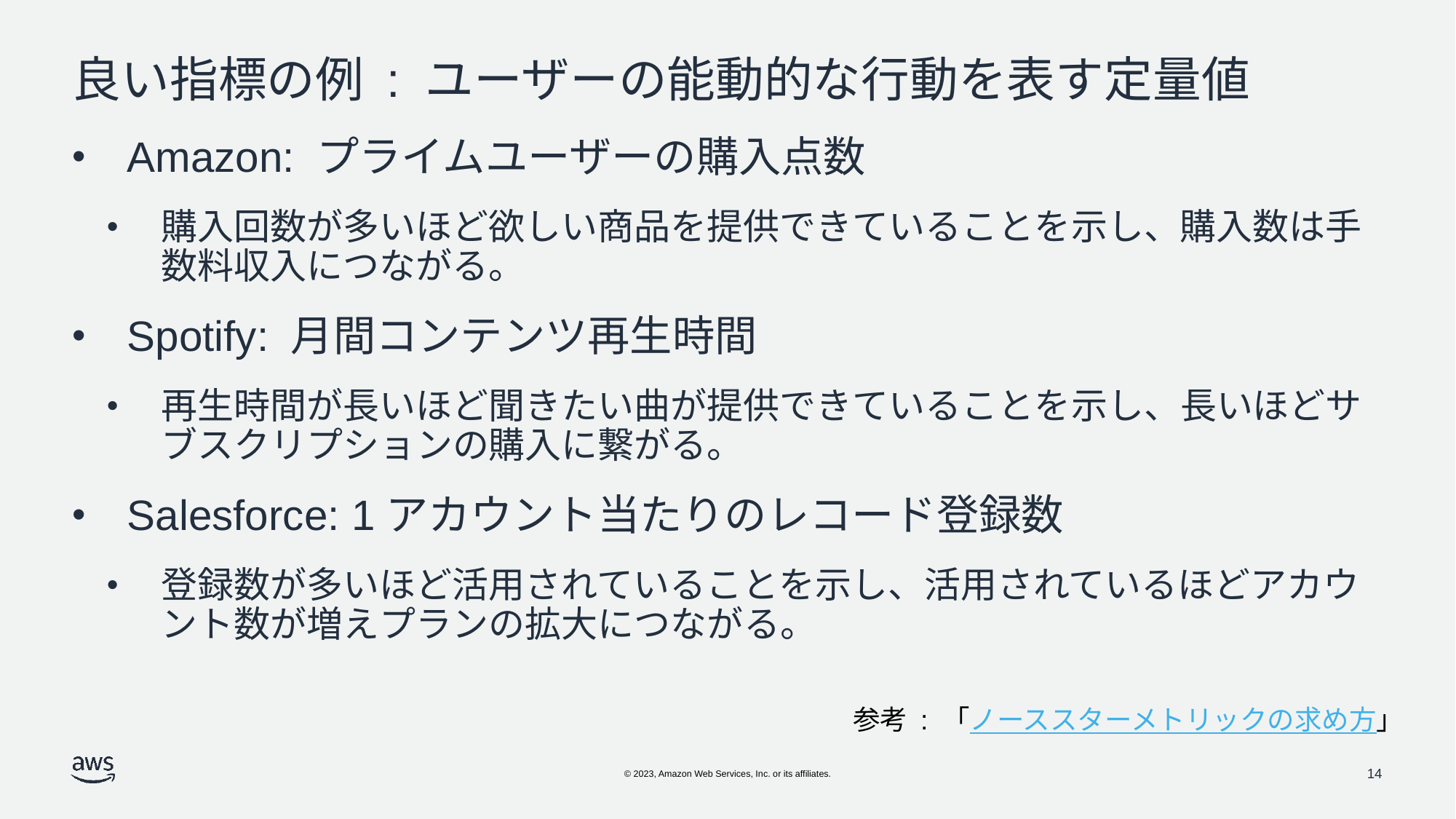

# 良い指標の例 : ユーザーの能動的な行動を表す定量値
Amazon: プライムユーザーの購入点数
購入回数が多いほど欲しい商品を提供できていることを示し、購入数は手数料収入につながる。
Spotify: 月間コンテンツ再生時間
再生時間が長いほど聞きたい曲が提供できていることを示し、長いほどサブスクリプションの購入に繋がる。
Salesforce: 1アカウント当たりのレコード登録数
登録数が多いほど活用されていることを示し、活用されているほどアカウント数が増えプランの拡大につながる。
参考 : 「ノーススターメトリックの求め方」
14